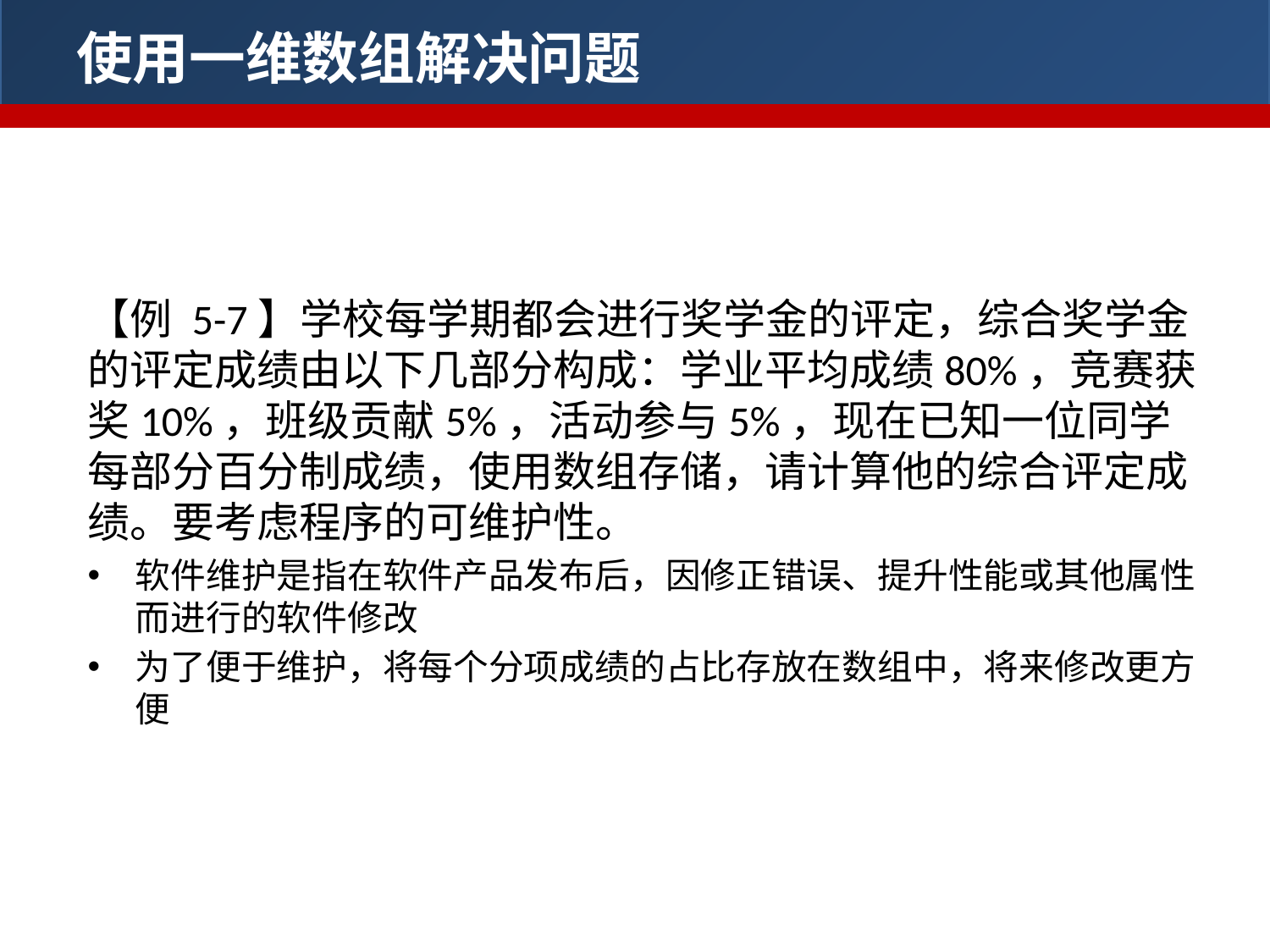

使用一维数组解决问题
6、借助数组使程序易于维护
【例 5-7】学校每学期都会进行奖学金的评定，综合奖学金的评定成绩由以下几部分构成：学业平均成绩80%，竞赛获奖10%，班级贡献5%，活动参与5%，现在已知一位同学每部分百分制成绩，使用数组存储，请计算他的综合评定成绩。要考虑程序的可维护性。
软件维护是指在软件产品发布后，因修正错误、提升性能或其他属性而进行的软件修改
为了便于维护，将每个分项成绩的占比存放在数组中，将来修改更方便